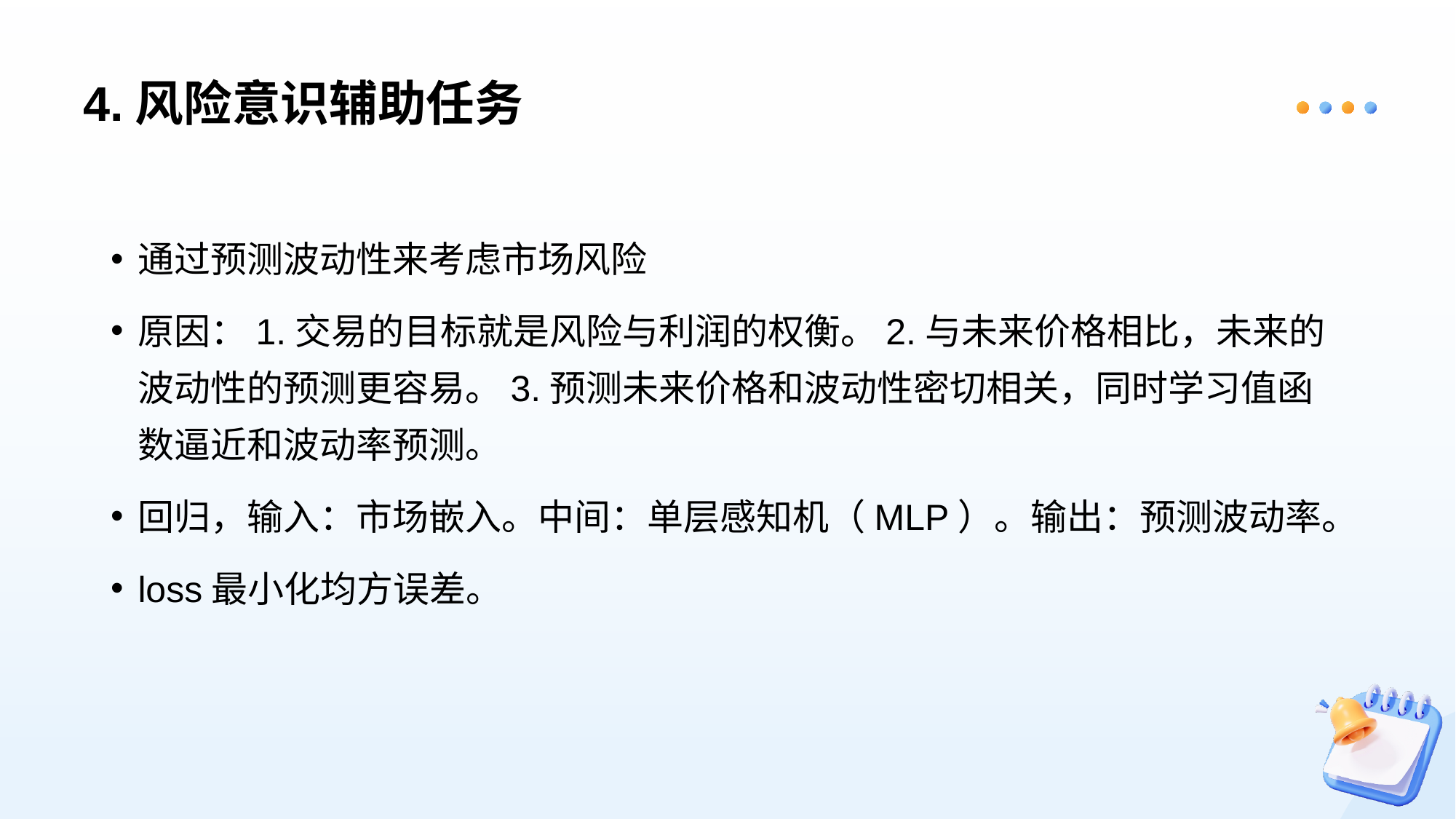

# 4.风险意识辅助任务
通过预测波动性来考虑市场风险
原因：1.交易的目标就是风险与利润的权衡。2.与未来价格相比，未来的波动性的预测更容易。3.预测未来价格和波动性密切相关，同时学习值函数逼近和波动率预测。
回归，输入：市场嵌入。中间：单层感知机（MLP）。输出：预测波动率。
loss最小化均方误差。